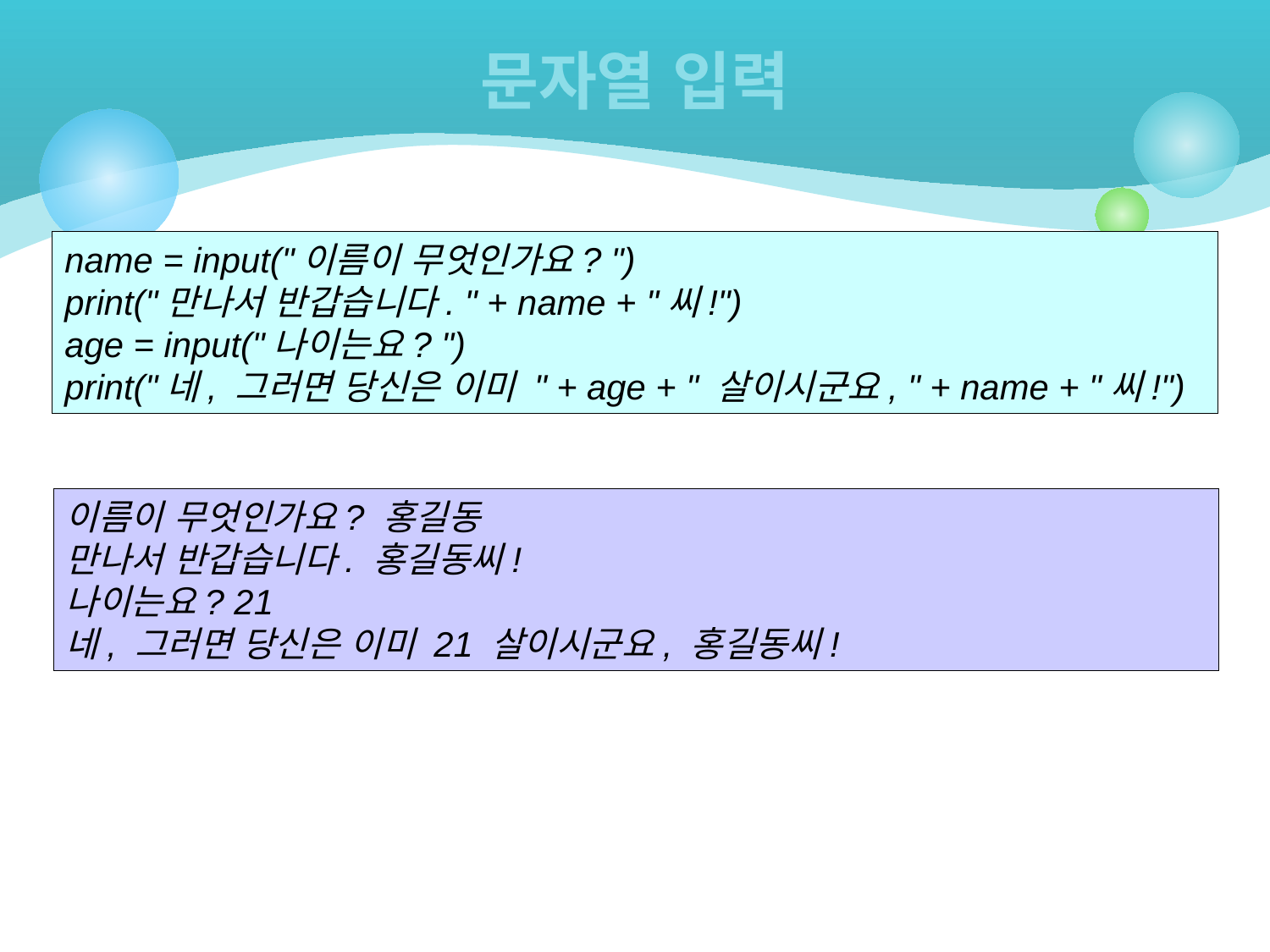

# 문자열 입력

name = input("이름이 무엇인가요? ")
print("만나서 반갑습니다. " + name + "씨!")
age = input("나이는요? ")
print("네, 그러면 당신은 이미 " + age + " 살이시군요, " + name + "씨!")
이름이 무엇인가요? 홍길동
만나서 반갑습니다. 홍길동씨!
나이는요? 21
네, 그러면 당신은 이미 21 살이시군요, 홍길동씨!